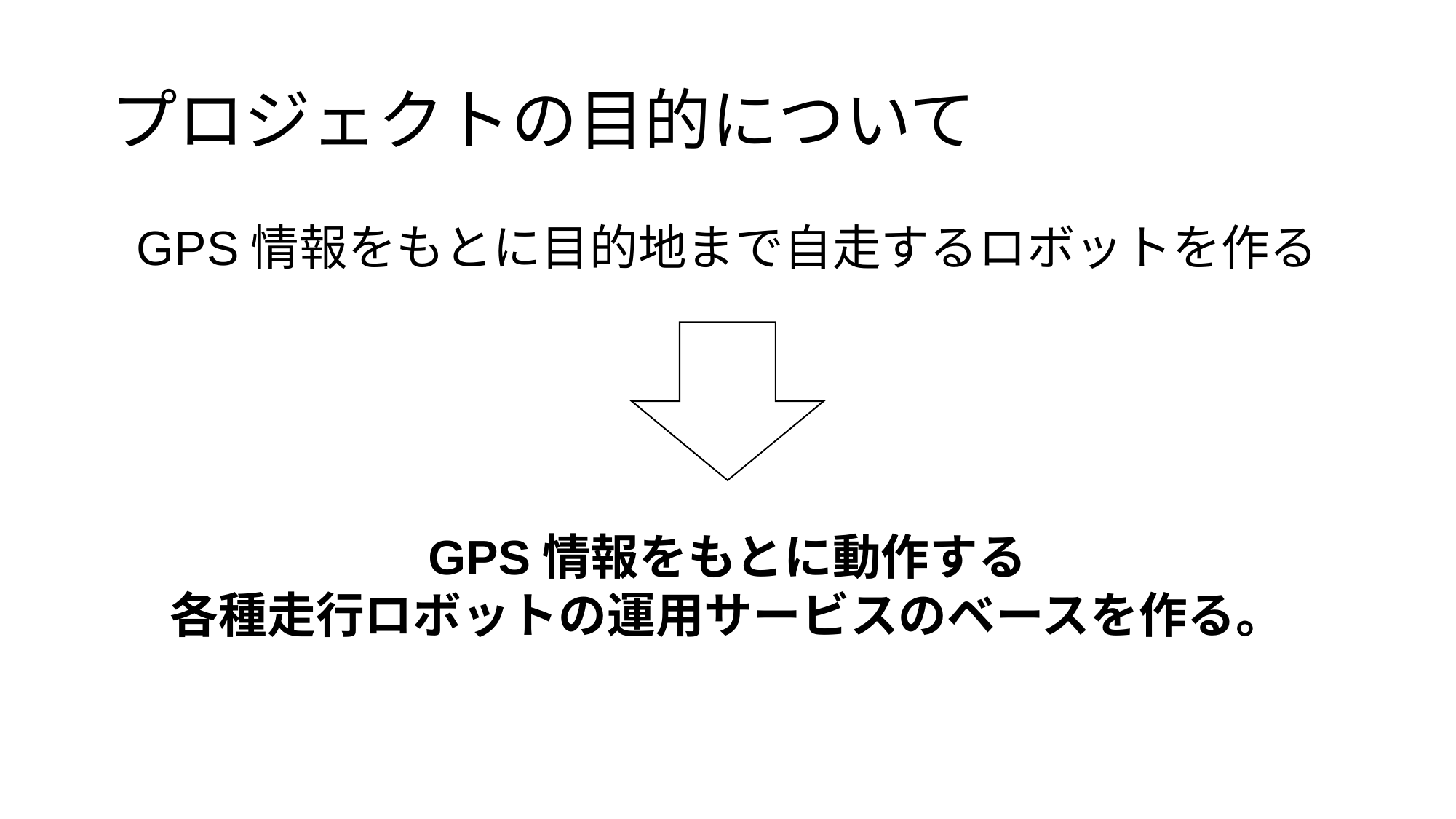

# プロジェクトの目的について
GPS情報をもとに目的地まで自走するロボットを作る

GPS情報をもとに動作する
各種走行ロボットの運用サービスのベースを作る。